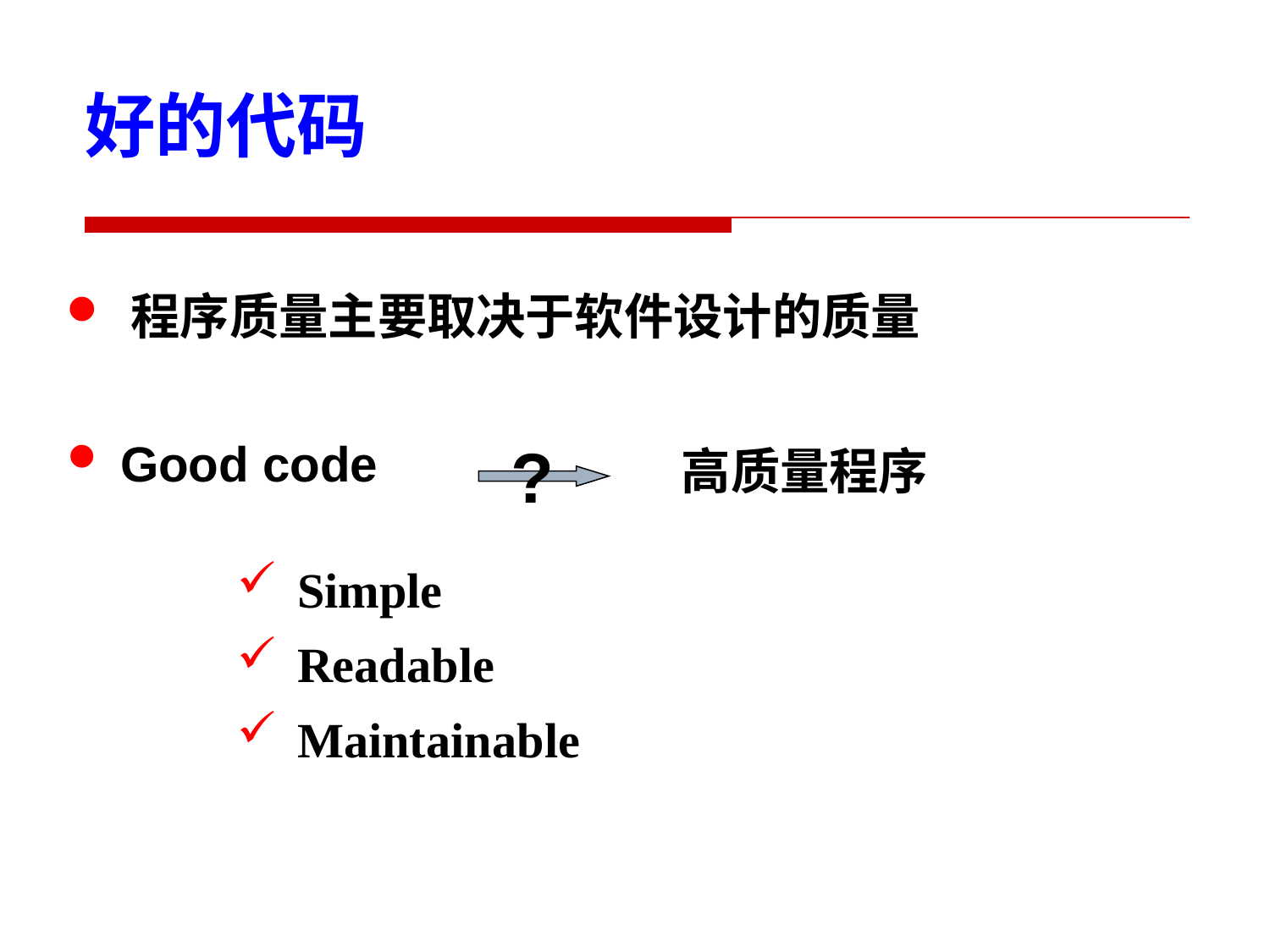

好的代码
 程序质量主要取决于软件设计的质量
 Good code
?
高质量程序

Simple
Readable
Maintainable